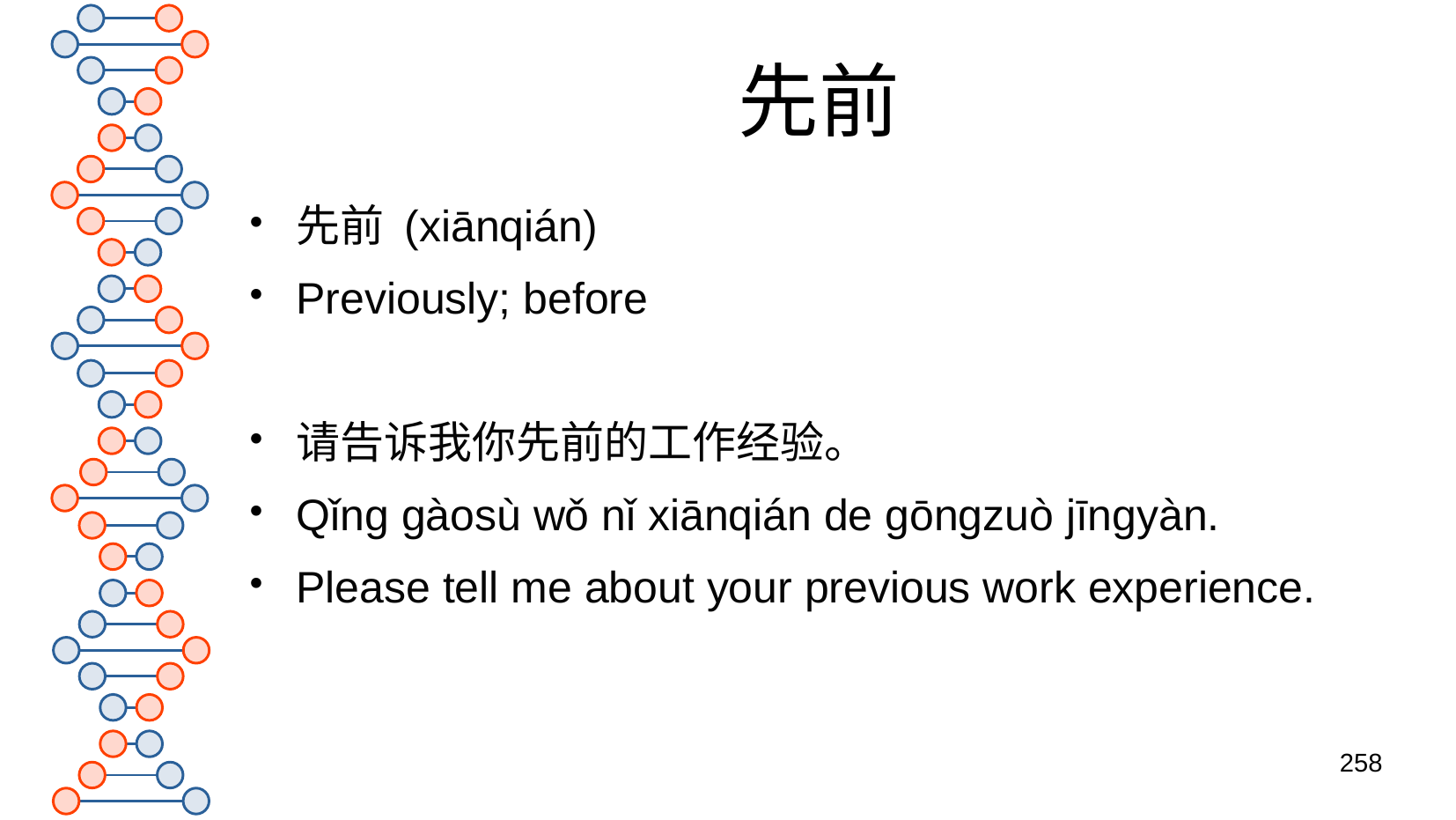

# 先前
先前 (xiānqián)
Previously; before

请告诉我你先前的工作经验。
Qǐng gàosù wǒ nǐ xiānqián de gōngzuò jīngyàn.
Please tell me about your previous work experience.

258